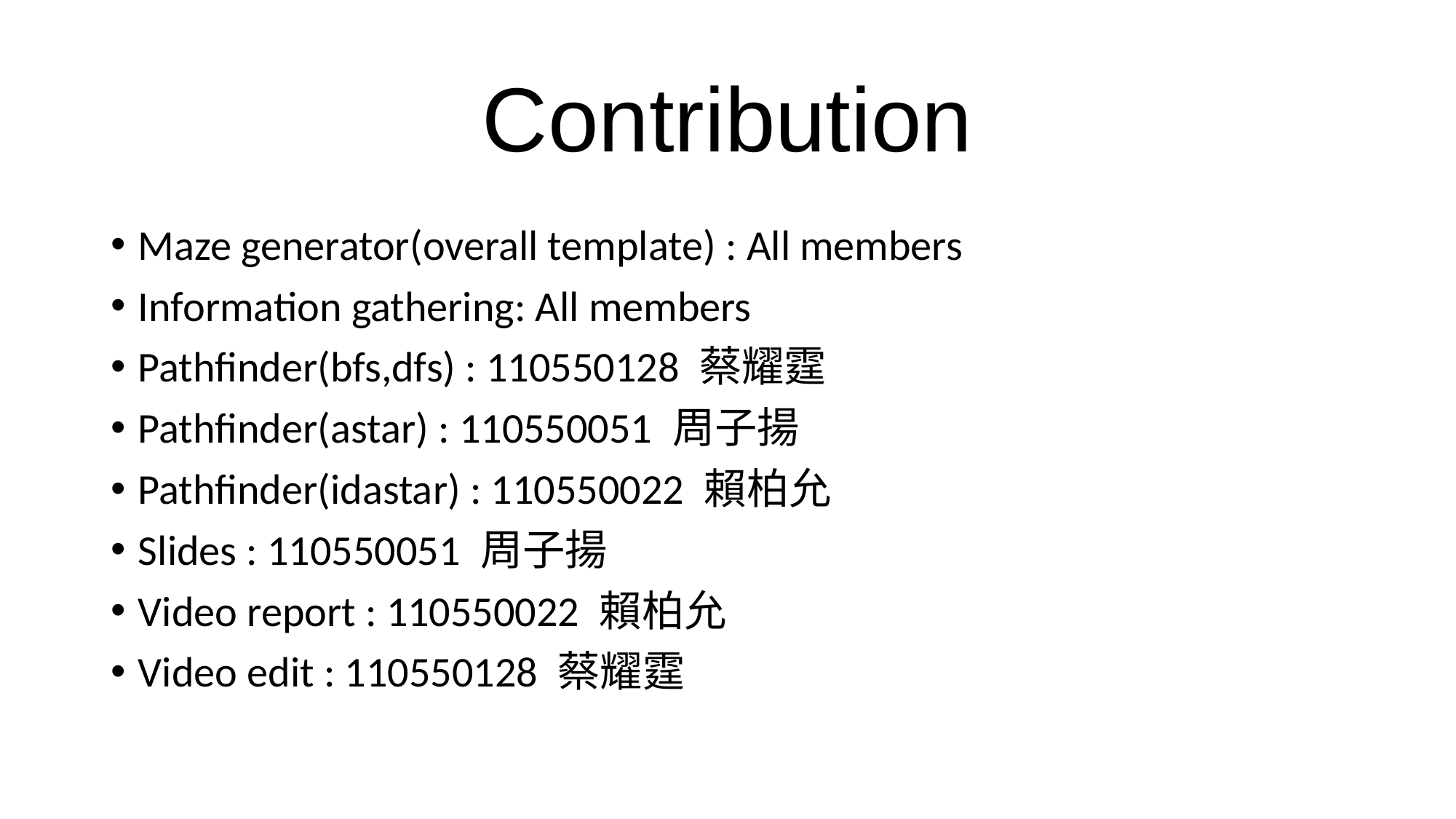

# Contribution
Maze generator(overall template) : All members
Information gathering: All members
Pathfinder(bfs,dfs) : 110550128 蔡耀霆
Pathfinder(astar) : 110550051 周子揚
Pathfinder(idastar) : 110550022 賴柏允
Slides : 110550051 周子揚
Video report : 110550022 賴柏允
Video edit : 110550128 蔡耀霆